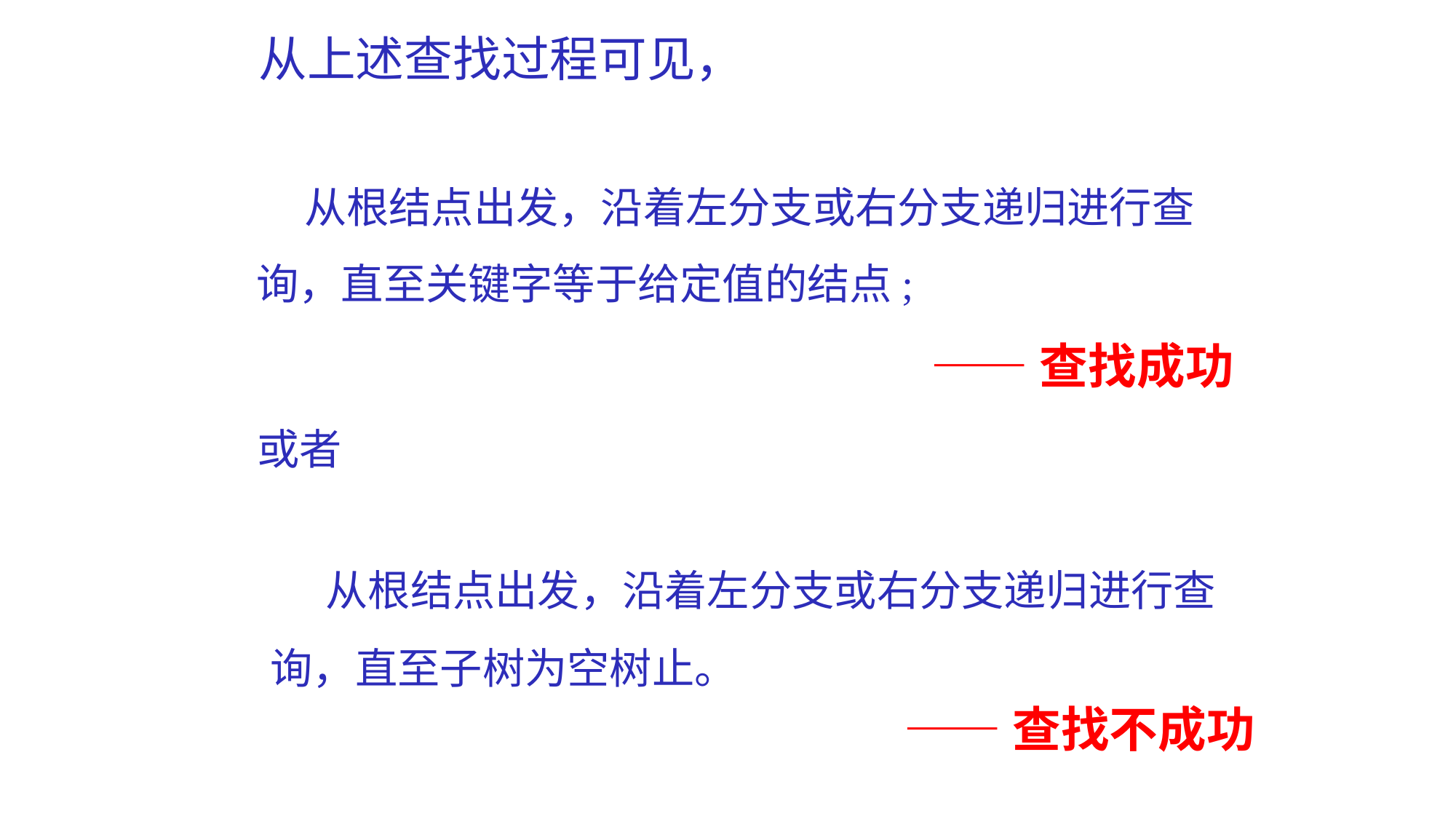

从上述查找过程可见，
    从根结点出发，沿着左分支或右分支递归进行查询，直至关键字等于给定值的结点;
 ——查找成功
或者
    从根结点出发，沿着左分支或右分支递归进行查询，直至子树为空树止。
 ——查找不成功